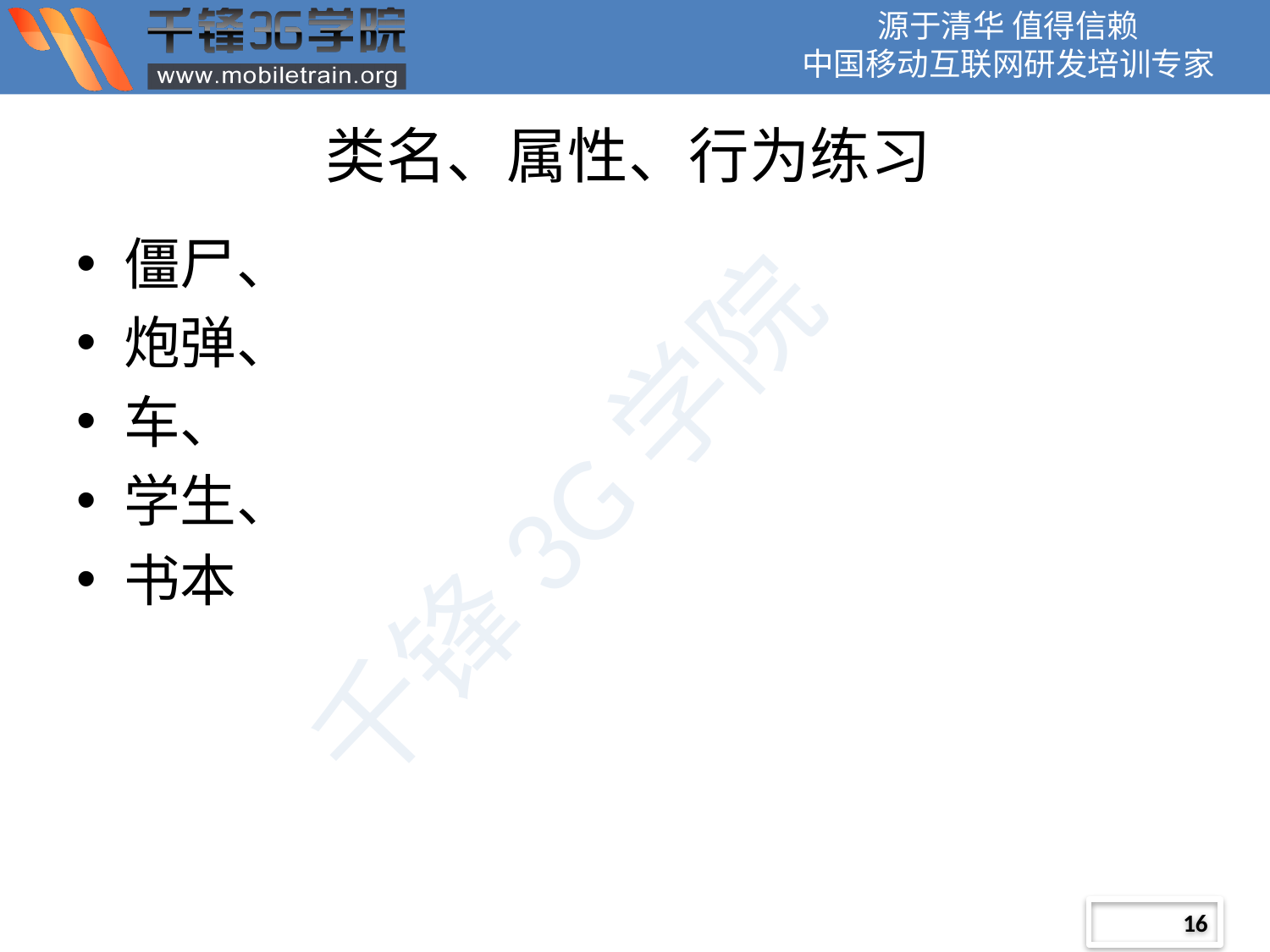

# 类名、属性、行为练习
僵尸、
炮弹、
车、
学生、
书本